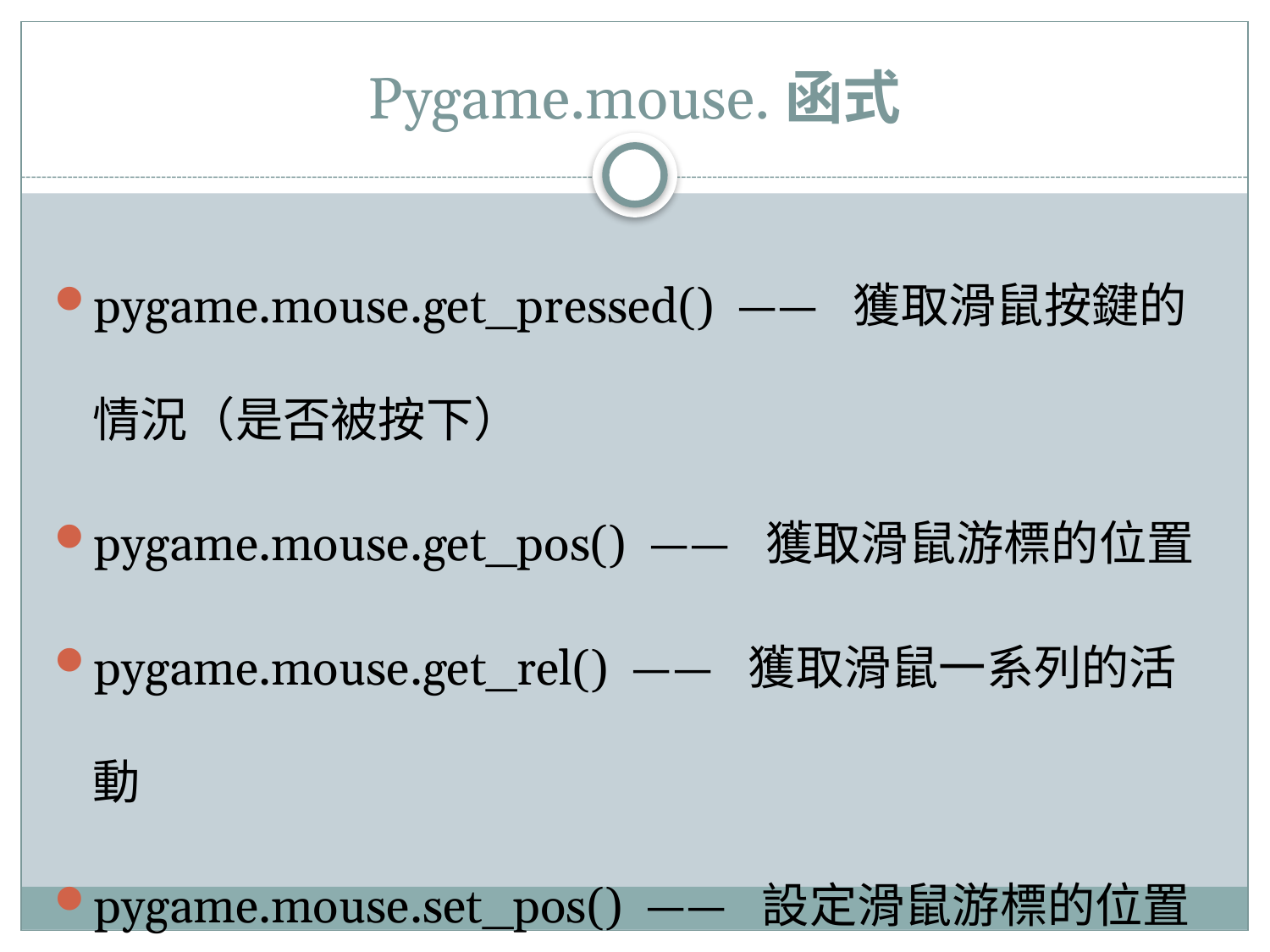

# Pygame.mouse.函式
pygame.mouse.get_pressed()  ——  獲取滑鼠按鍵的情況（是否被按下）
pygame.mouse.get_pos()  ——  獲取滑鼠游標的位置
pygame.mouse.get_rel()  ——  獲取滑鼠一系列的活動
pygame.mouse.set_pos()  ——  設定滑鼠游標的位置